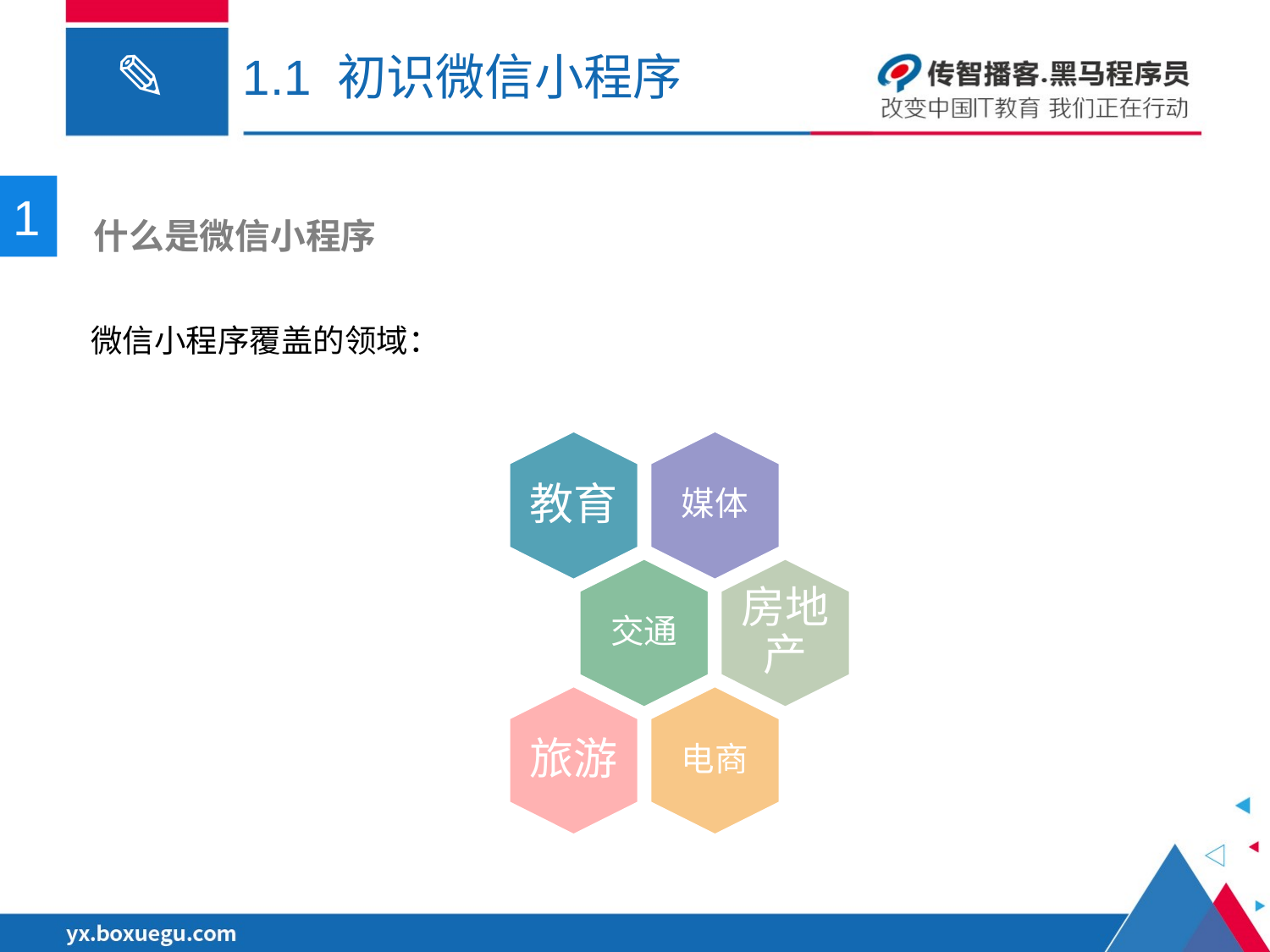

# 1.1 初识微信小程序

1
  什么是微信小程序
微信小程序覆盖的领域：
媒体
教育
交通
房地产
电商
旅游